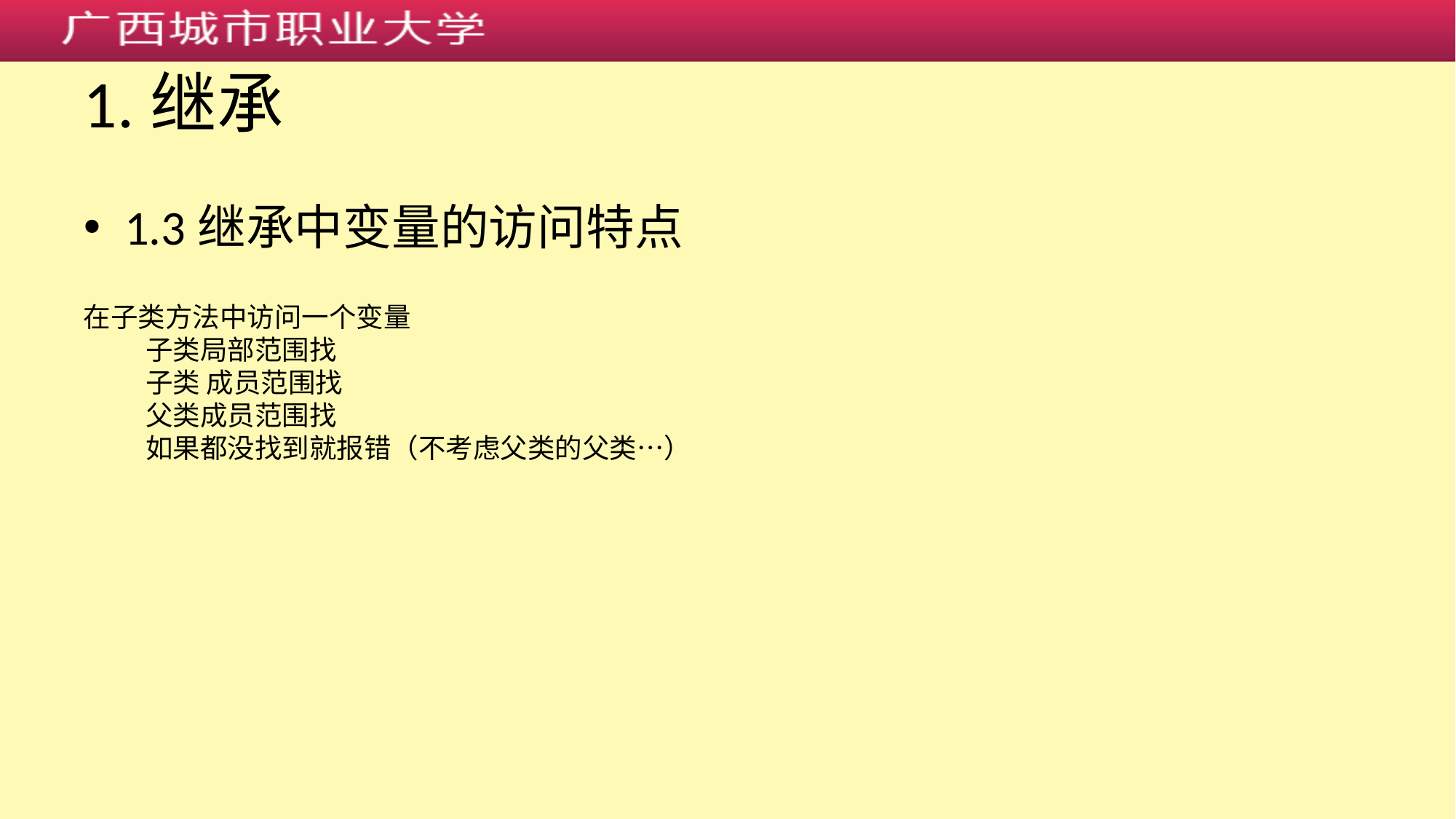

# 1.继承
1.3继承中变量的访问特点
在子类方法中访问一个变量
         子类局部范围找
         子类 成员范围找
         父类成员范围找
         如果都没找到就报错（不考虑父类的父类…）